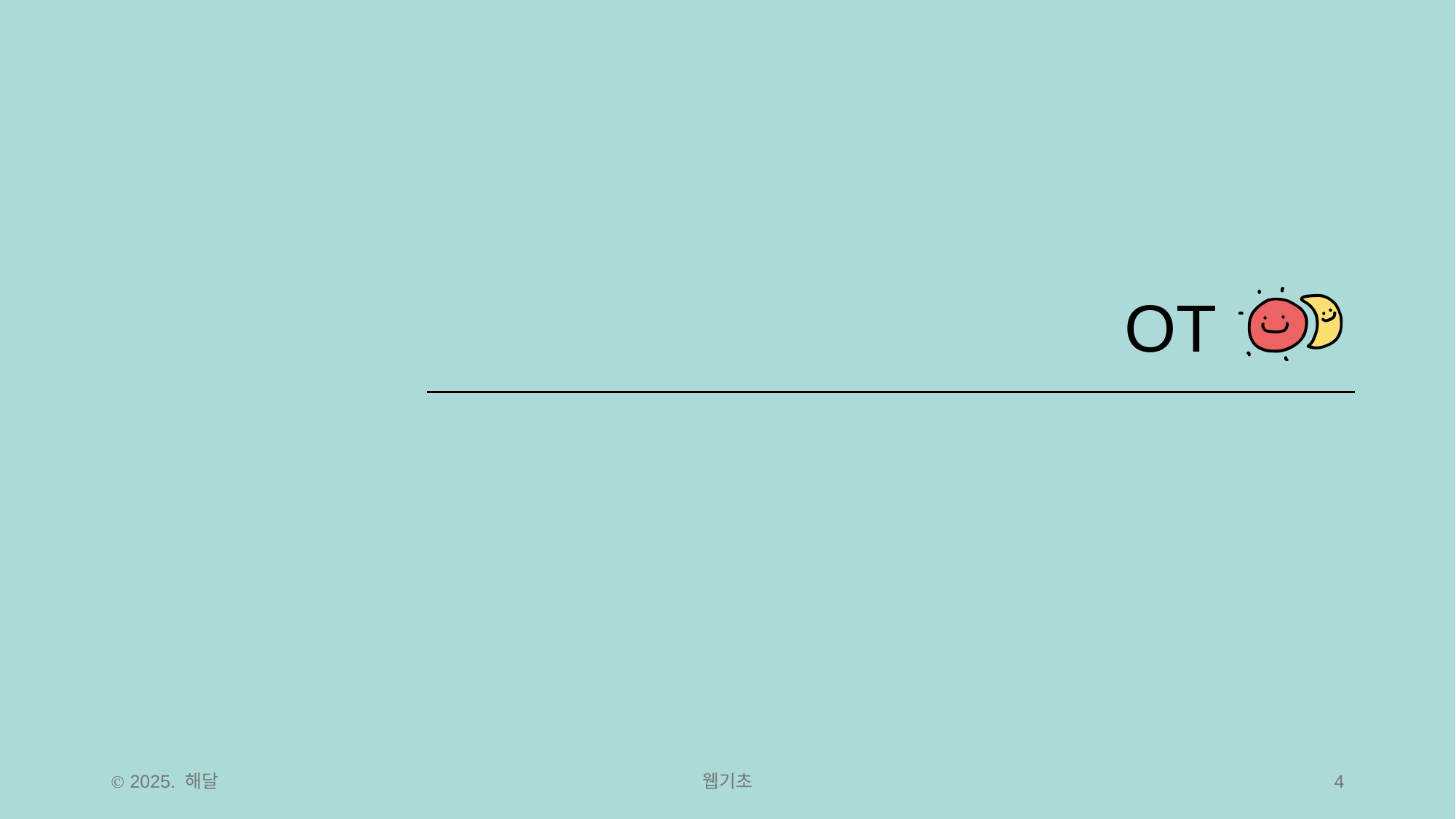

# OT
Ⓒ 2025. 해달
웹기초
4